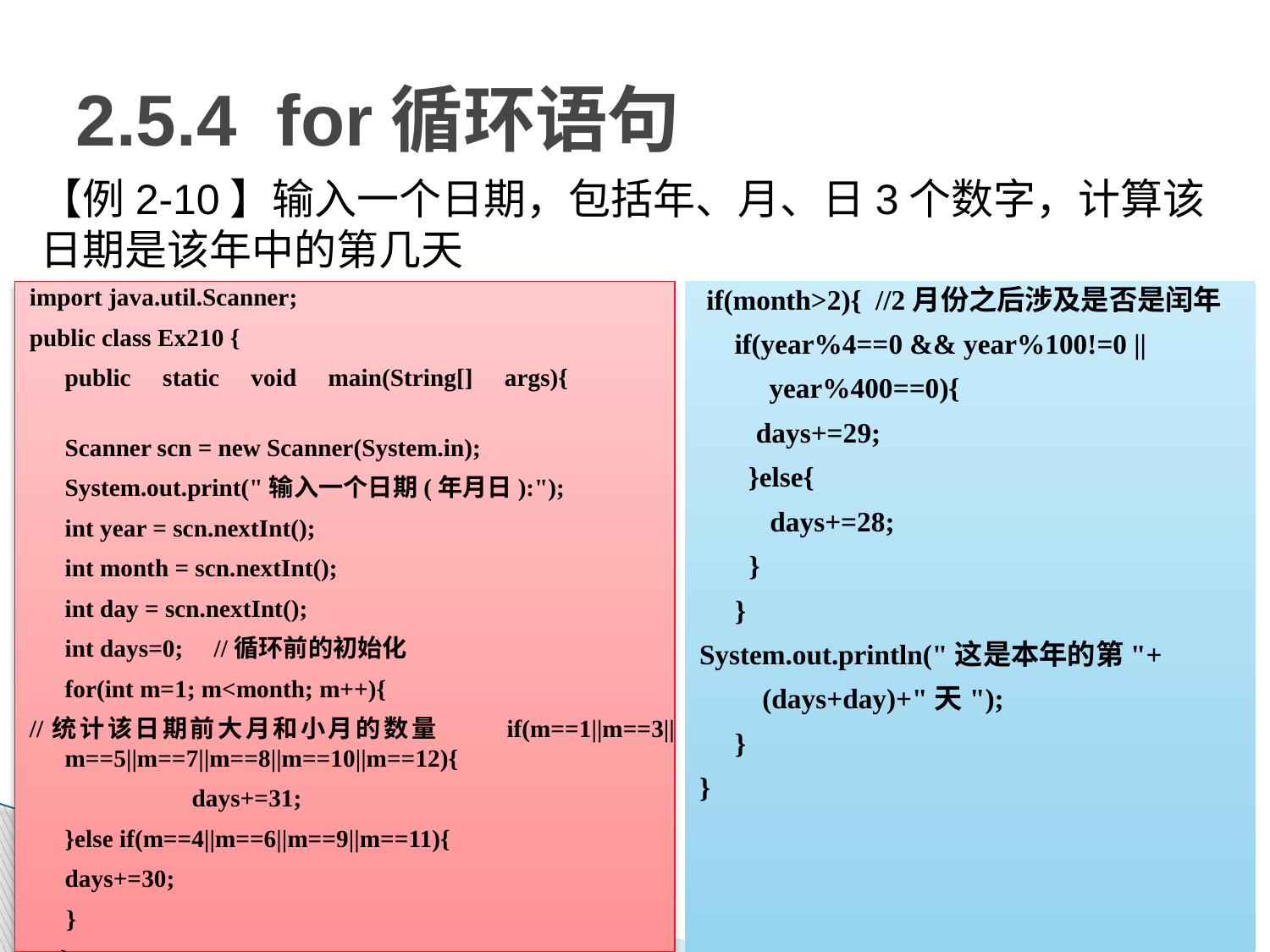

# 2.5.4  for循环语句
【例2-10】输入一个日期，包括年、月、日3个数字，计算该日期是该年中的第几天
import java.util.Scanner;
public class Ex210 {
	public static void main(String[] args){
	Scanner scn = new Scanner(System.in);
	System.out.print("输入一个日期(年月日):");
	int year = scn.nextInt();
	int month = scn.nextInt();
	int day = scn.nextInt();
	int days=0;     //循环前的初始化
	for(int m=1; m<month; m++){
//统计该日期前大月和小月的数量	 if(m==1||m==3||m==5||m==7||m==8||m==10||m==12){
		days+=31;
	}else if(m==4||m==6||m==9||m==11){
	days+=30;
      }
     }

 if(month>2){  //2月份之后涉及是否是闰年
     if(year%4==0 && year%100!=0 ||
          year%400==0){
	   days+=29;
       }else{
	     days+=28;
	  }
	}
System.out.println("这是本年的第"+
         (days+day)+"天");
	}
}